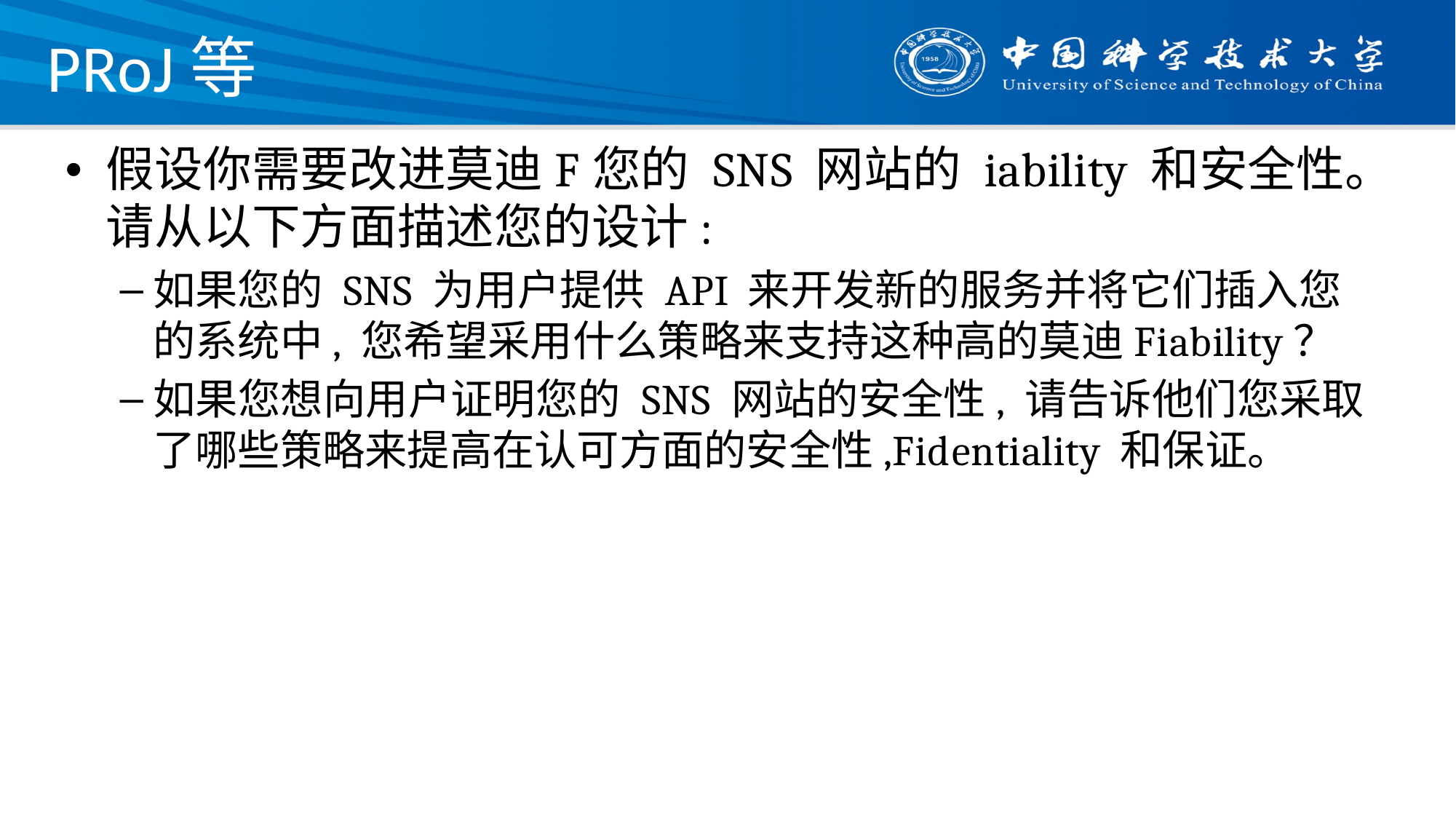

# PRoJ等
假设你需要改进莫迪F您的 SNS 网站的 iability 和安全性。请从以下方面描述您的设计:
如果您的 SNS 为用户提供 API 来开发新的服务并将它们插入您的系统中, 您希望采用什么策略来支持这种高的莫迪Fiability？
如果您想向用户证明您的 SNS 网站的安全性, 请告诉他们您采取了哪些策略来提高在认可方面的安全性,Fidentiality 和保证。